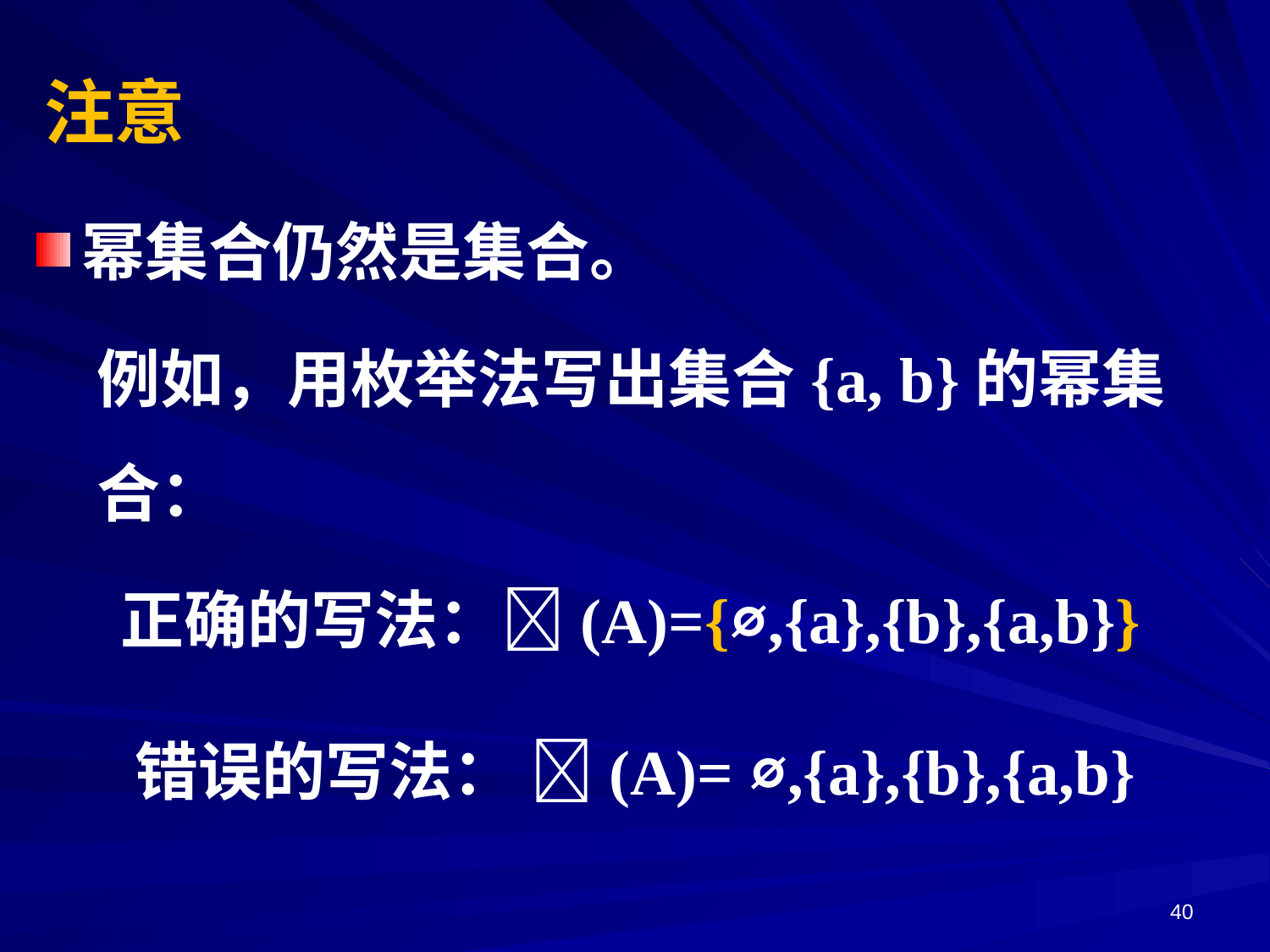

注意
幂集合仍然是集合。
例如，用枚举法写出集合{a, b}的幂集合：
     正确的写法：ρ(A)={∅,{a},{b},{a,b}}
      错误的写法： ρ(A)= ∅,{a},{b},{a,b}

40